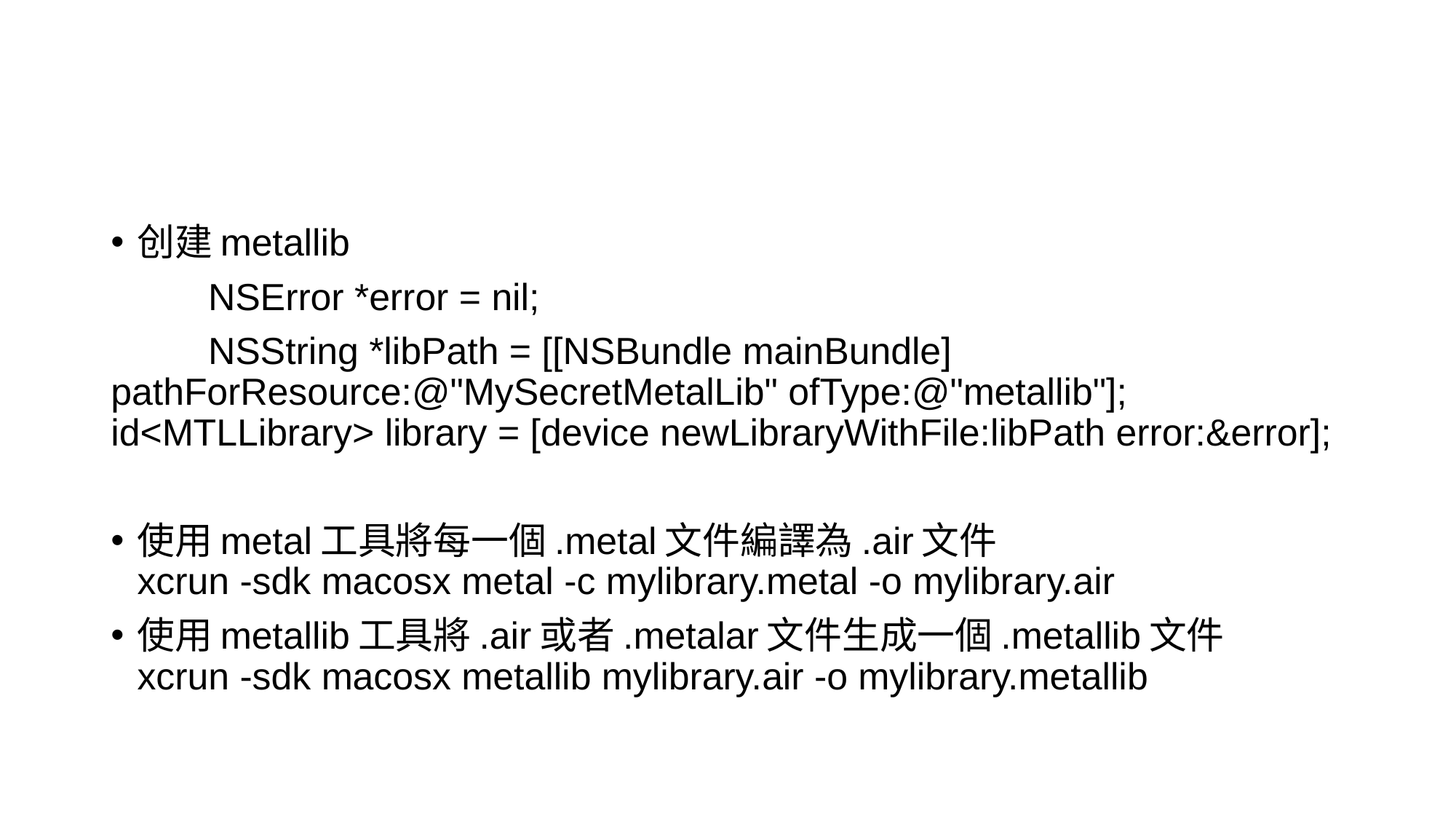

#
创建metallib
	NSError *error = nil;
	NSString *libPath = [[NSBundle mainBundle] pathForResource:@"MySecretMetalLib" ofType:@"metallib"]; 	id<MTLLibrary> library = [device newLibraryWithFile:libPath error:&error];

使用metal工具將每一個.metal文件編譯為.air文件
xcrun -sdk macosx metal -c mylibrary.metal -o mylibrary.air
使用metallib工具將.air或者.metalar文件生成一個.metallib文件
xcrun -sdk macosx metallib mylibrary.air -o mylibrary.metallib